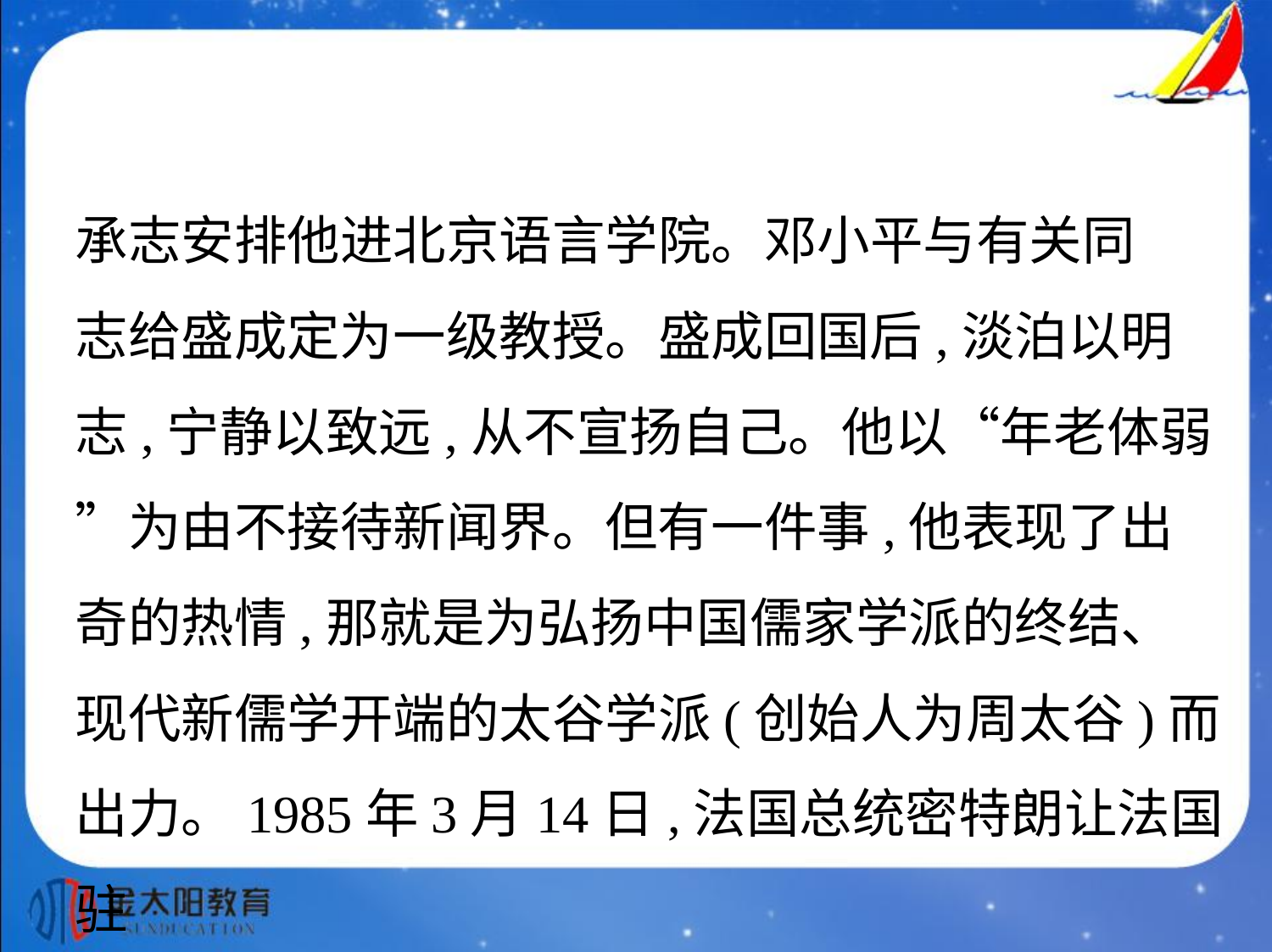

承志安排他进北京语言学院。邓小平与有关同
志给盛成定为一级教授。盛成回国后,淡泊以明
志,宁静以致远,从不宣扬自己。他以“年老体弱
”为由不接待新闻界。但有一件事,他表现了出
奇的热情,那就是为弘扬中国儒家学派的终结、
现代新儒学开端的太谷学派(创始人为周太谷)而
出力。1985年3月14日,法国总统密特朗让法国驻